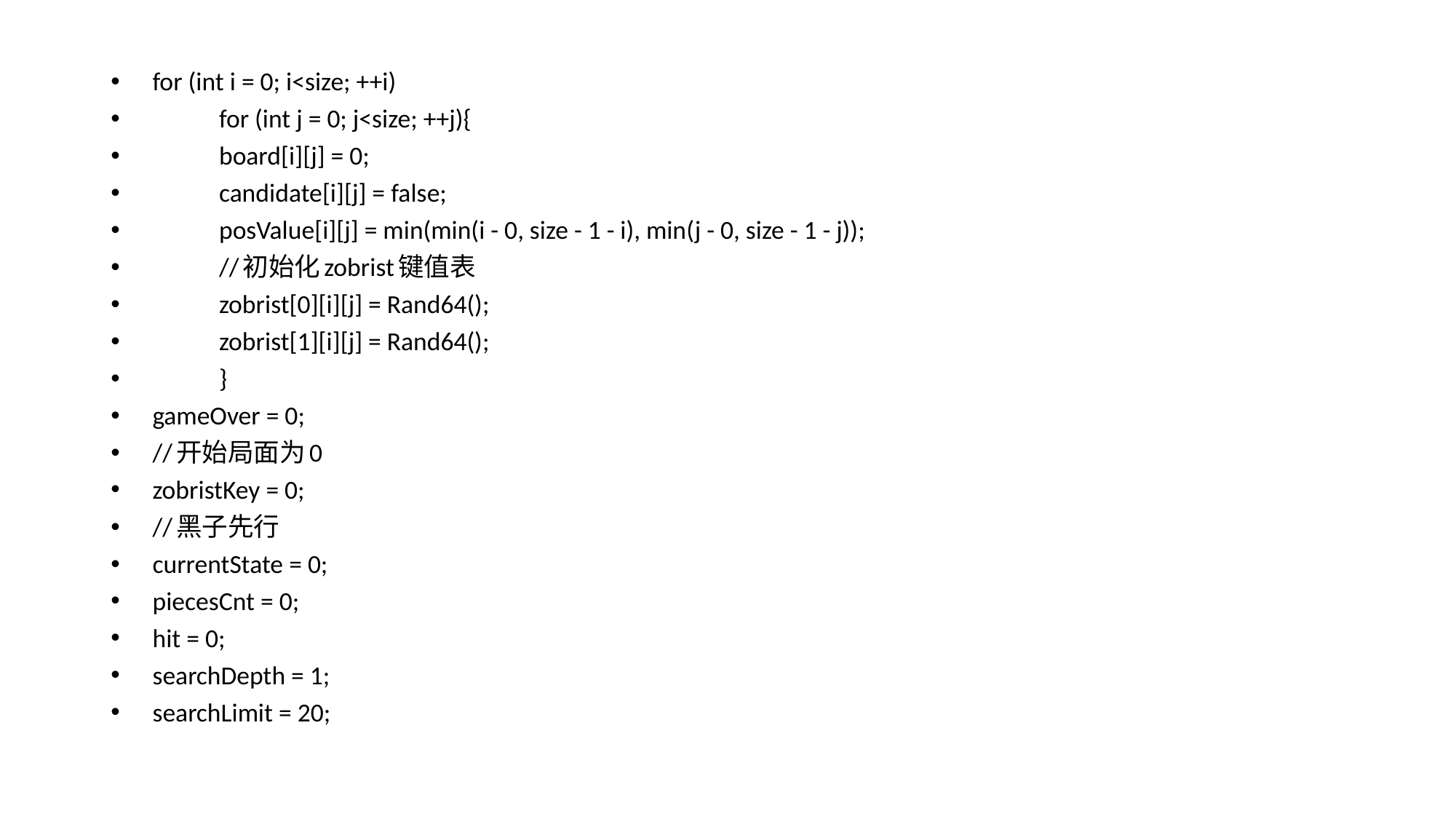

for (int i = 0; i<size; ++i)
	for (int j = 0; j<size; ++j){
		board[i][j] = 0;
		candidate[i][j] = false;
		posValue[i][j] = min(min(i - 0, size - 1 - i), min(j - 0, size - 1 - j));
		//初始化zobrist键值表
		zobrist[0][i][j] = Rand64();
		zobrist[1][i][j] = Rand64();
	}
gameOver = 0;
//开始局面为0
zobristKey = 0;
//黑子先行
currentState = 0;
piecesCnt = 0;
hit = 0;
searchDepth = 1;
searchLimit = 20;